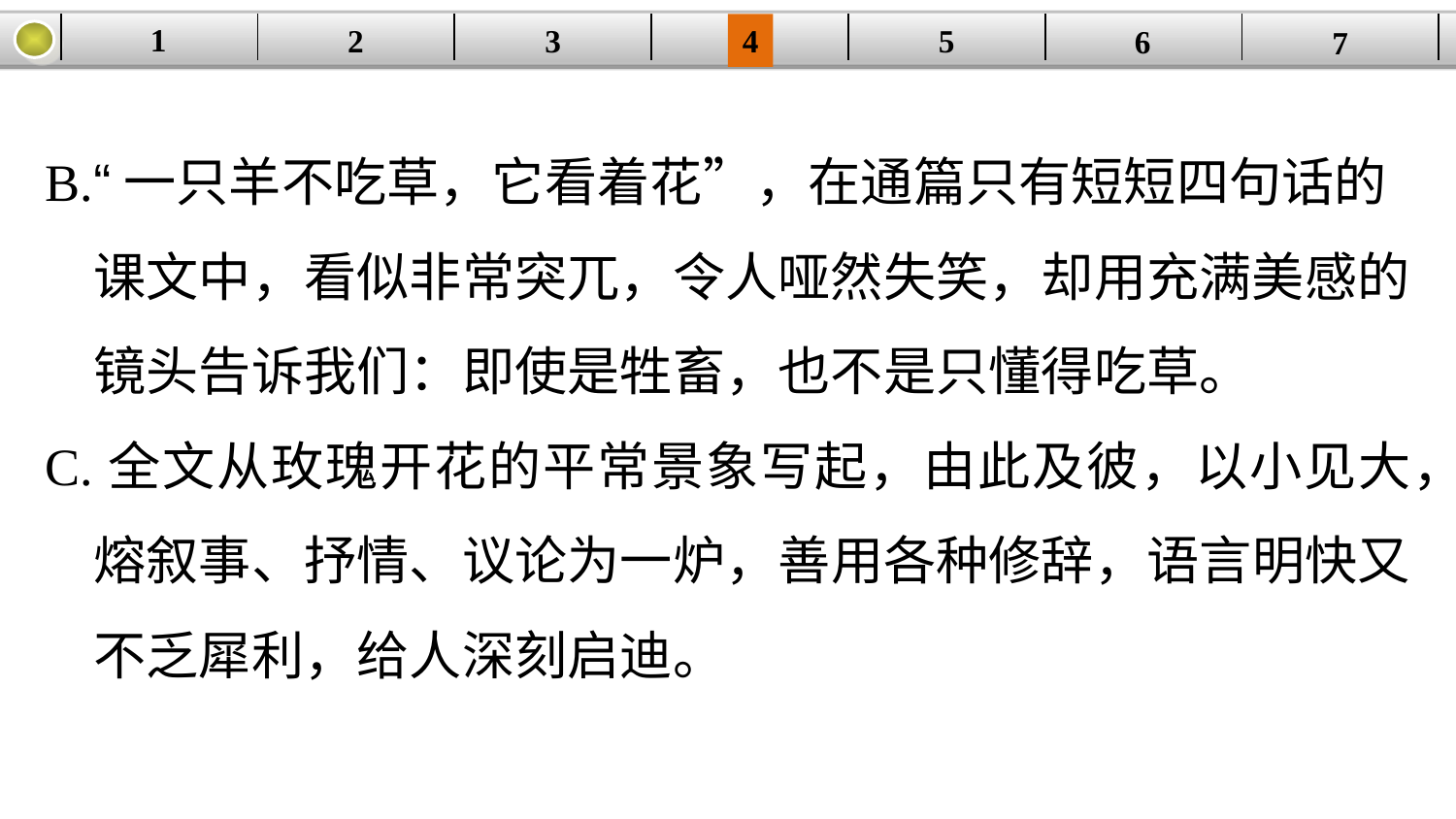

1
5
3
2
|  |  |  |  |  |  |  |
| --- | --- | --- | --- | --- | --- | --- |
4
6
7

B.“一只羊不吃草，它看着花”，在通篇只有短短四句话的
   课文中，看似非常突兀，令人哑然失笑，却用充满美感的
   镜头告诉我们：即使是牲畜，也不是只懂得吃草。
C.全文从玫瑰开花的平常景象写起，由此及彼，以小见大，
   熔叙事、抒情、议论为一炉，善用各种修辞，语言明快又
   不乏犀利，给人深刻启迪。